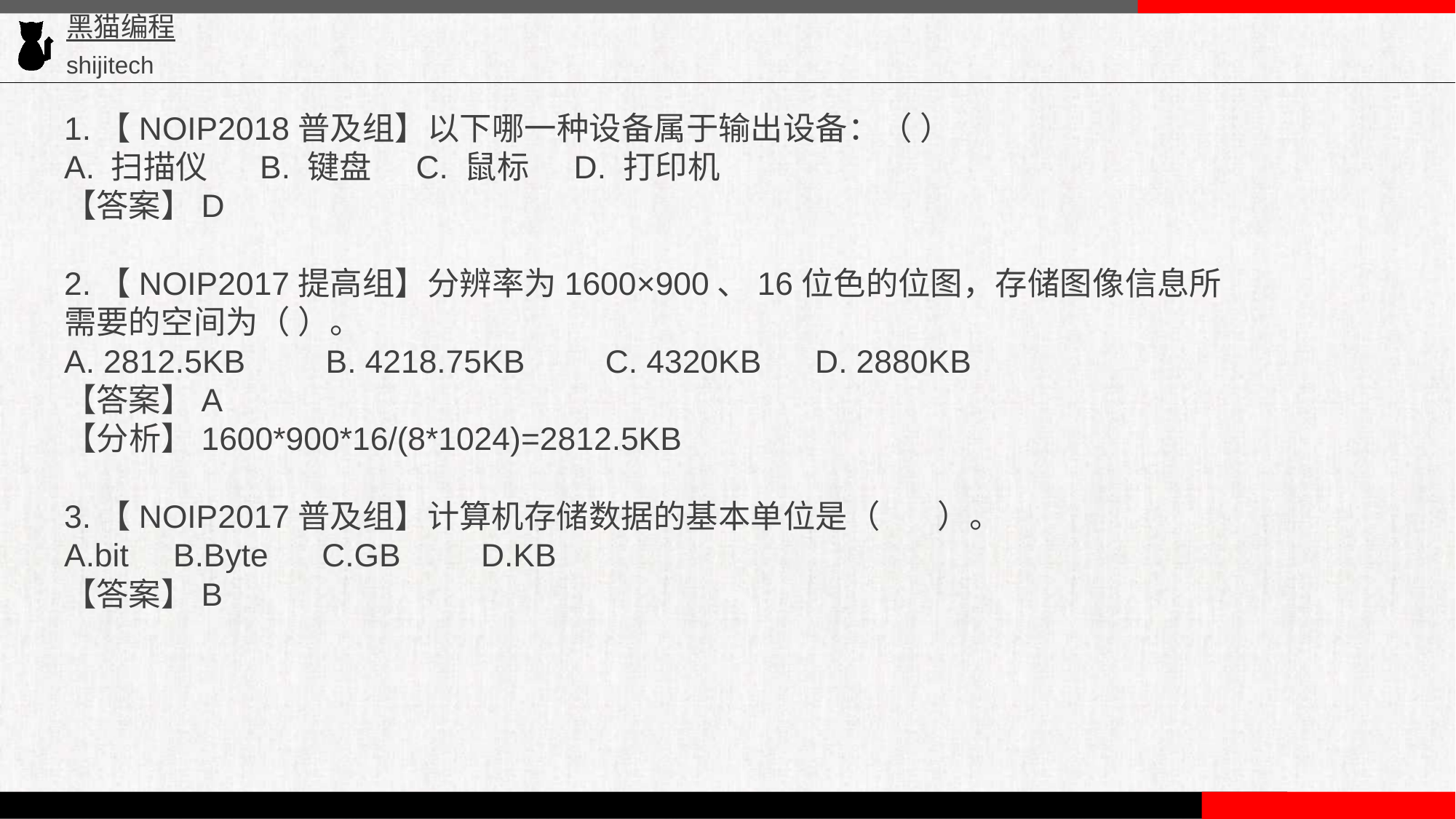

1.【NOIP2018普及组】以下哪一种设备属于输出设备：（ ）
A. 扫描仪      B. 键盘     C. 鼠标     D. 打印机
【答案】D

2.【NOIP2017提高组】分辨率为1600×900、16位色的位图，存储图像信息所需要的空间为（ ）。
A. 2812.5KB         B. 4218.75KB         C. 4320KB      D. 2880KB
【答案】A
【分析】1600*900*16/(8*1024)=2812.5KB

3.【NOIP2017普及组】计算机存储数据的基本单位是（	）。
A.bit	B.Byte      C.GB         D.KB
【答案】B